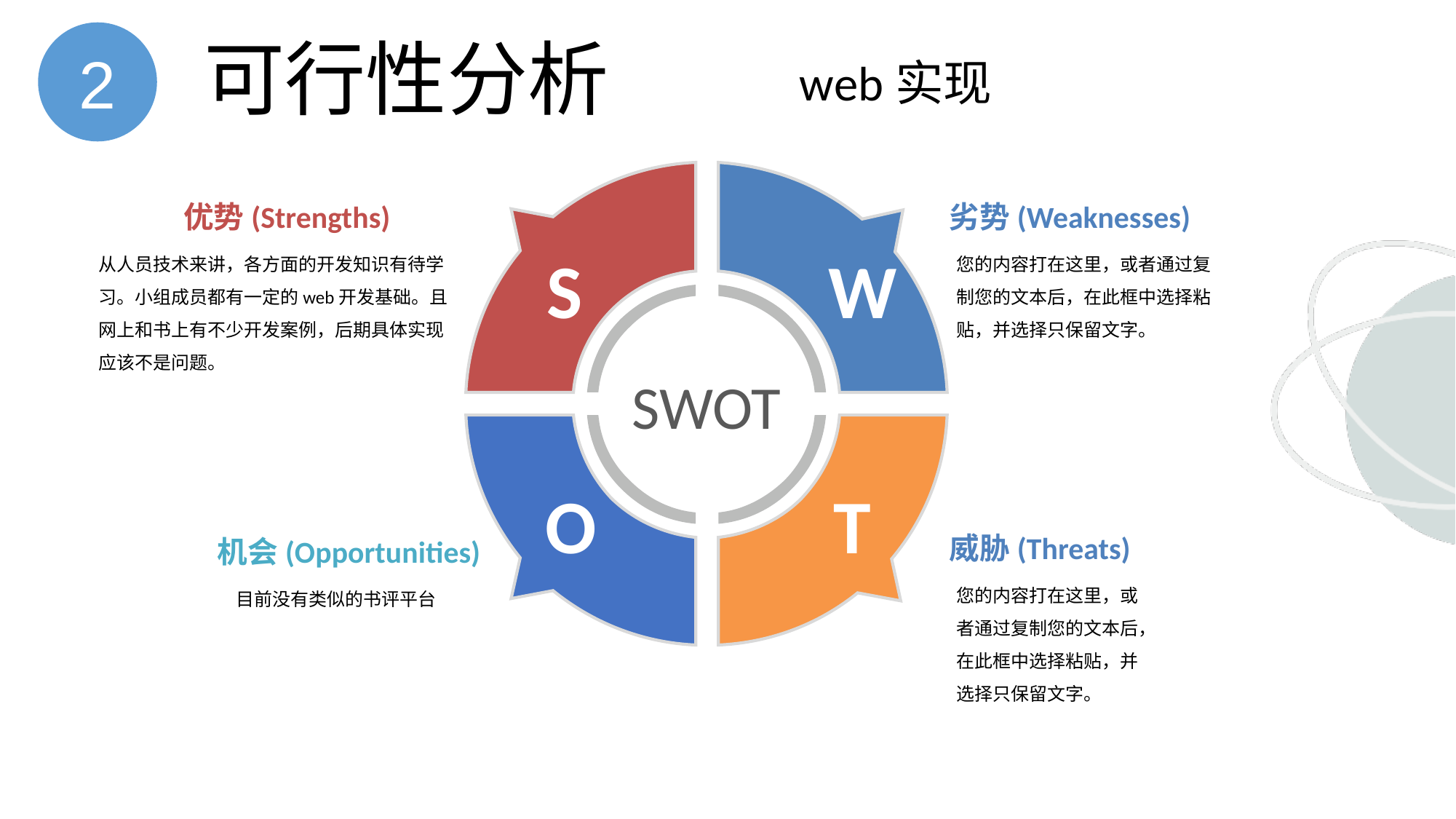

2
# 可行性分析
web实现

优势(Strengths)
劣势(Weaknesses)
S
W
您的内容打在这里，或者通过复制您的文本后，在此框中选择粘贴，并选择只保留文字。
从人员技术来讲，各方面的开发知识有待学习。小组成员都有一定的web开发基础。且网上和书上有不少开发案例，后期具体实现应该不是问题。

SWOT

O
T
威胁(Threats)
机会(Opportunities)
您的内容打在这里，或者通过复制您的文本后，在此框中选择粘贴，并选择只保留文字。
目前没有类似的书评平台